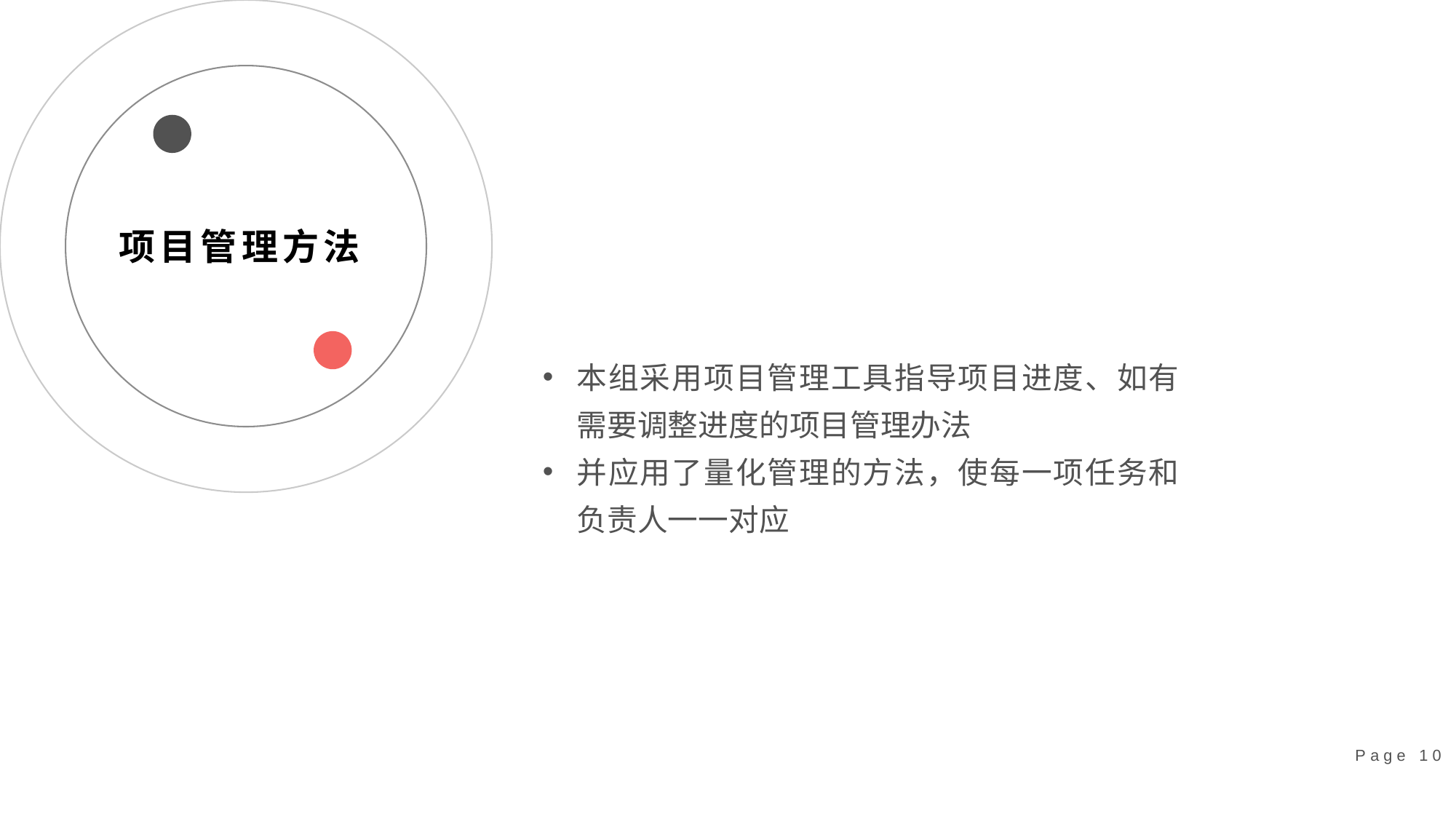

项目管理方法
本组采用项目管理工具指导项目进度、如有需要调整进度的项目管理办法
并应用了量化管理的方法，使每一项任务和负责人一一对应
Page 10